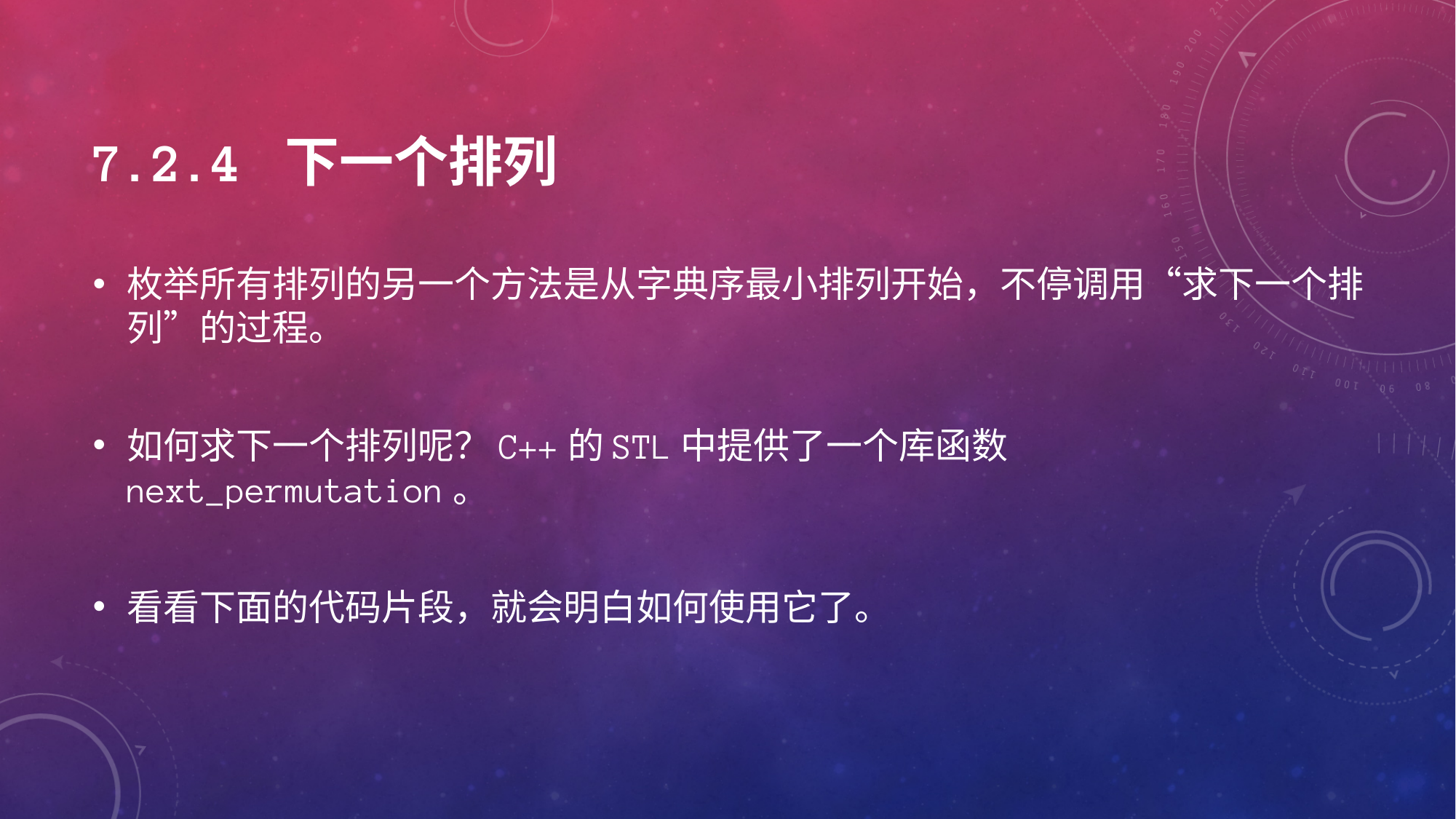

# 7.2.4 下一个排列
枚举所有排列的另一个方法是从字典序最小排列开始，不停调用“求下一个排列”的过程。

如何求下一个排列呢？C++的STL中提供了一个库函数next_permutation。

看看下面的代码片段，就会明白如何使用它了。